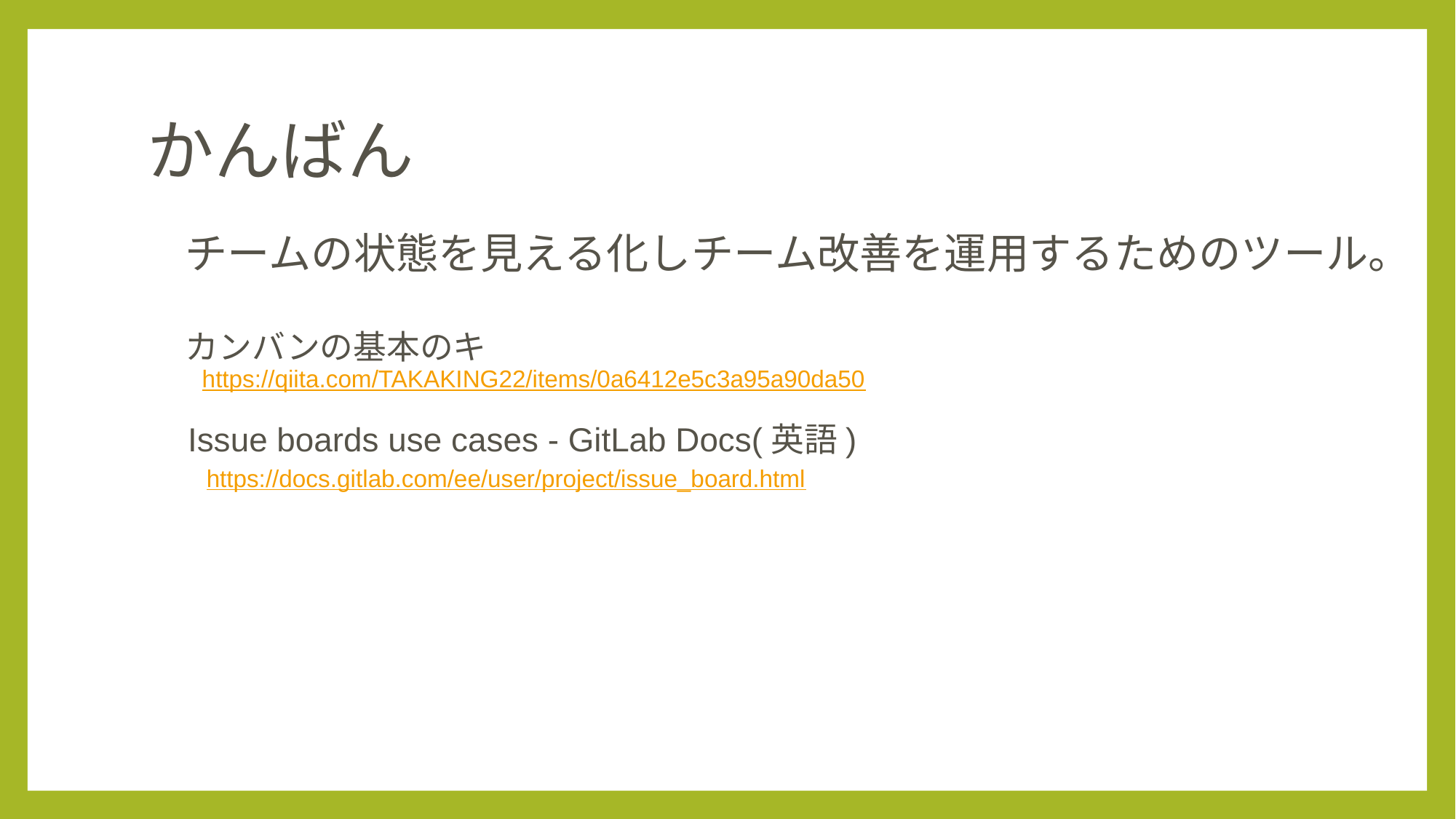

# かんばん
チームの状態を見える化しチーム改善を運用するためのツール。

カンバンの基本のキ
  https://qiita.com/TAKAKING22/items/0a6412e5c3a95a90da50
Issue boards use cases - GitLab Docs(英語)
  https://docs.gitlab.com/ee/user/project/issue_board.html